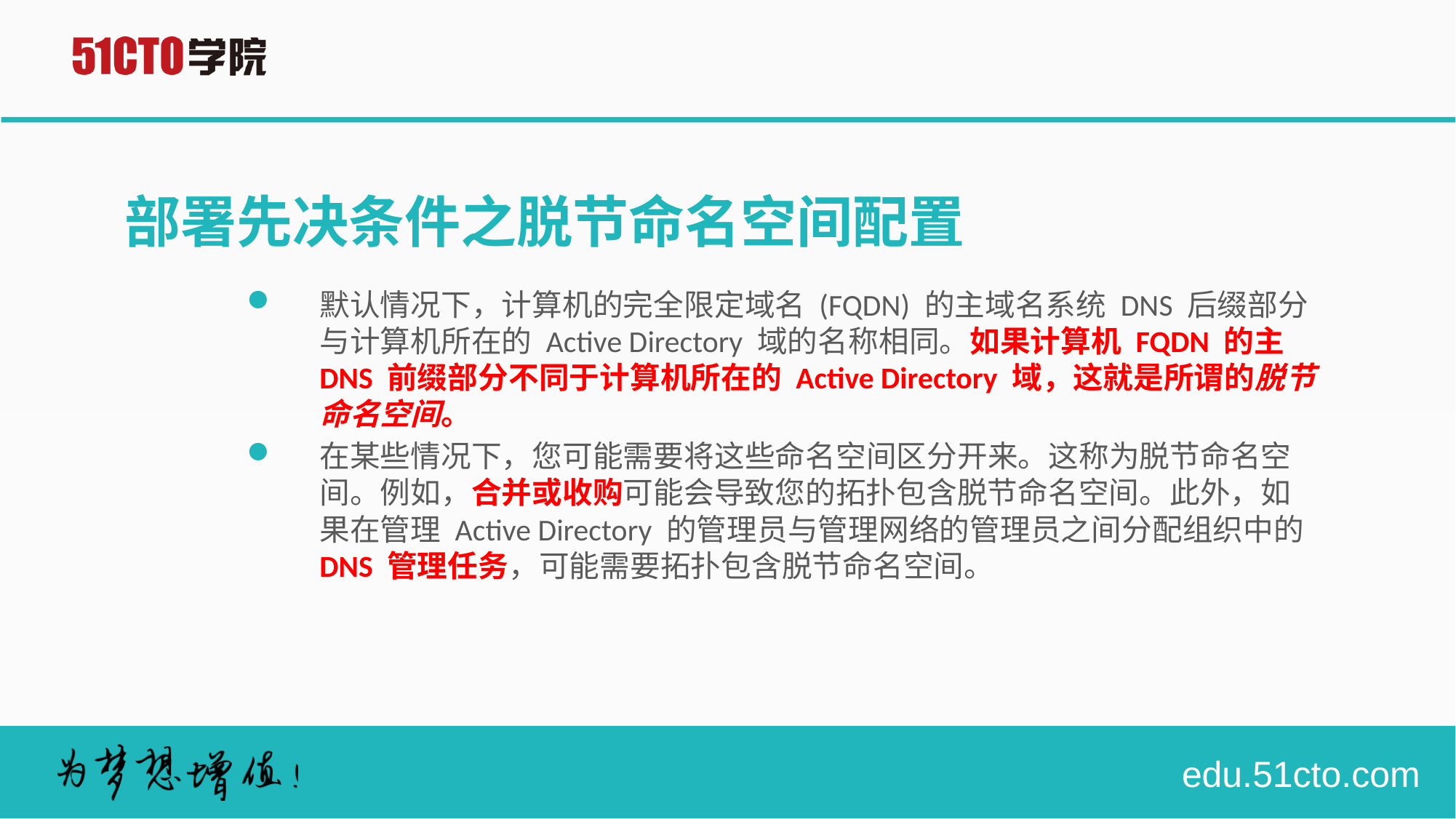

# 部署先决条件之脱节命名空间配置
默认情况下，计算机的完全限定域名 (FQDN) 的主域名系统 DNS 后缀部分与计算机所在的 Active Directory 域的名称相同。如果计算机 FQDN 的主 DNS 前缀部分不同于计算机所在的 Active Directory 域，这就是所谓的脱节命名空间。
在某些情况下，您可能需要将这些命名空间区分开来。这称为脱节命名空间。例如，合并或收购可能会导致您的拓扑包含脱节命名空间。此外，如果在管理 Active Directory 的管理员与管理网络的管理员之间分配组织中的 DNS 管理任务，可能需要拓扑包含脱节命名空间。